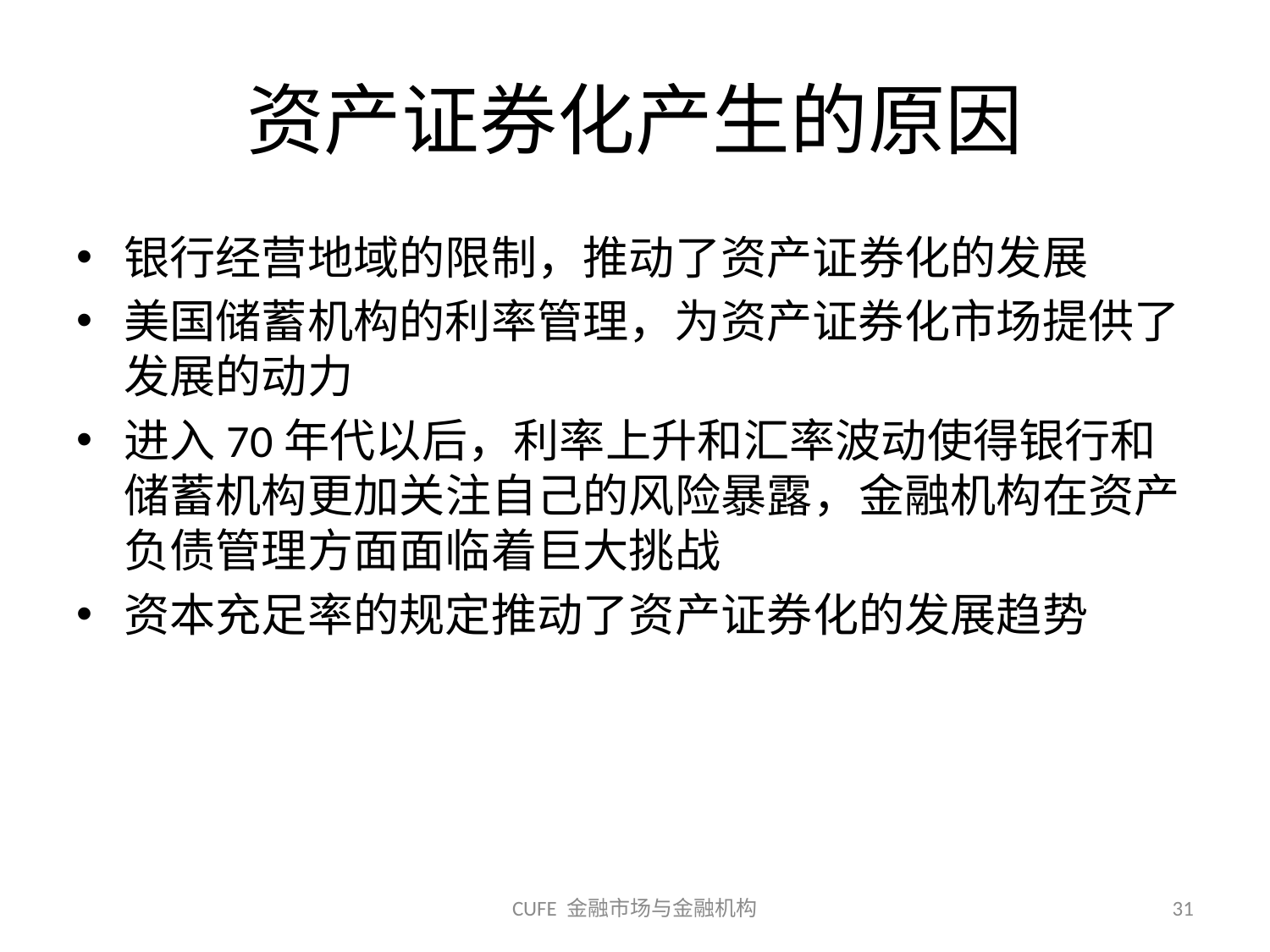

# 资产证券化产生的原因
银行经营地域的限制，推动了资产证券化的发展
美国储蓄机构的利率管理，为资产证券化市场提供了发展的动力
进入70年代以后，利率上升和汇率波动使得银行和储蓄机构更加关注自己的风险暴露，金融机构在资产负债管理方面面临着巨大挑战
资本充足率的规定推动了资产证券化的发展趋势
CUFE 金融市场与金融机构
31